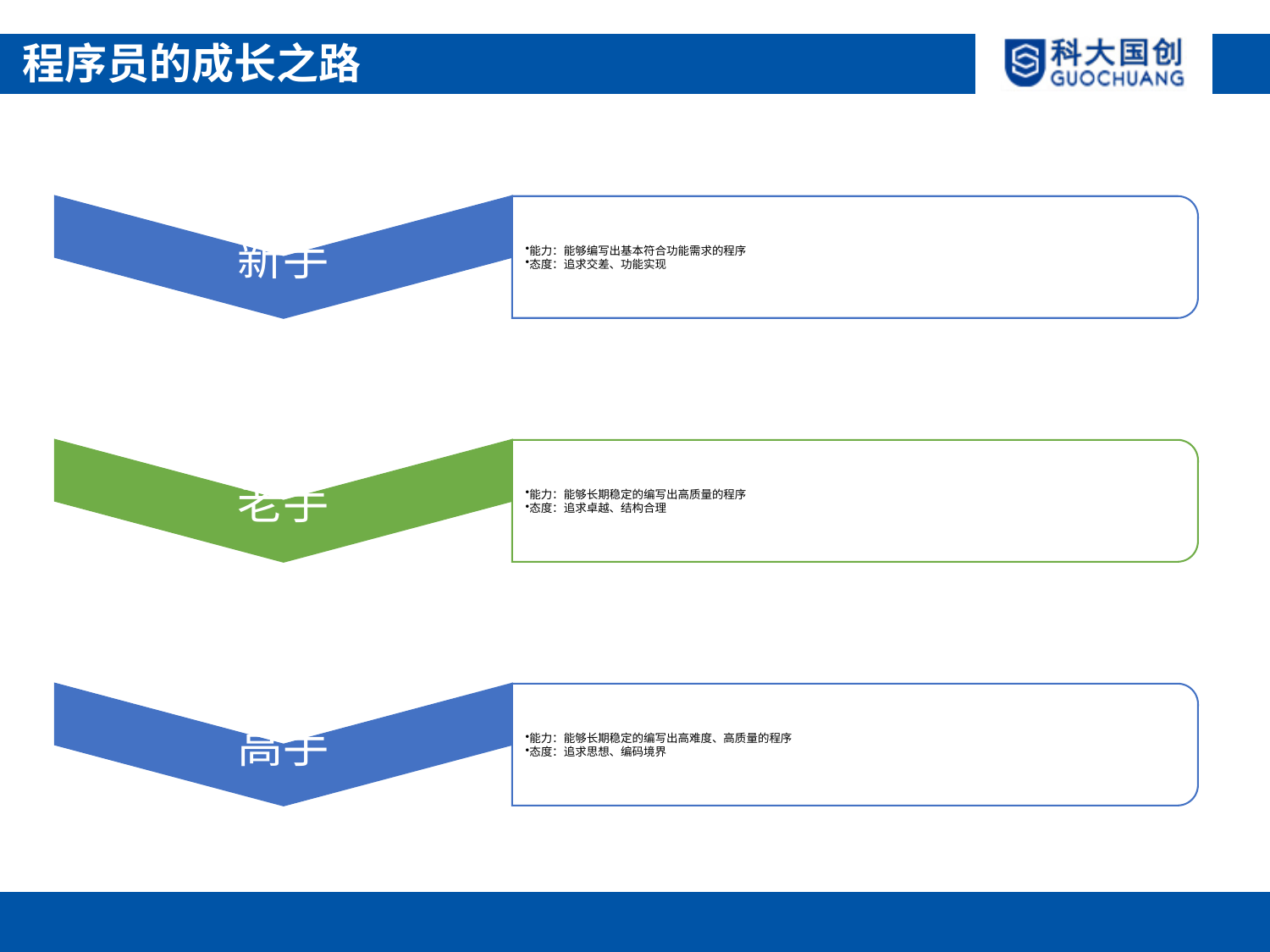

程序员的成长之路
新手
能力：能够编写出基本符合功能需求的程序
老手
能力：能够长期稳定的编写出高质量的程序
高手
能力：能够长期稳定的编写出高难度、高质量的程序
态度：追求交差、功能实现
态度：追求卓越、结构合理
态度：追求思想、编码境界